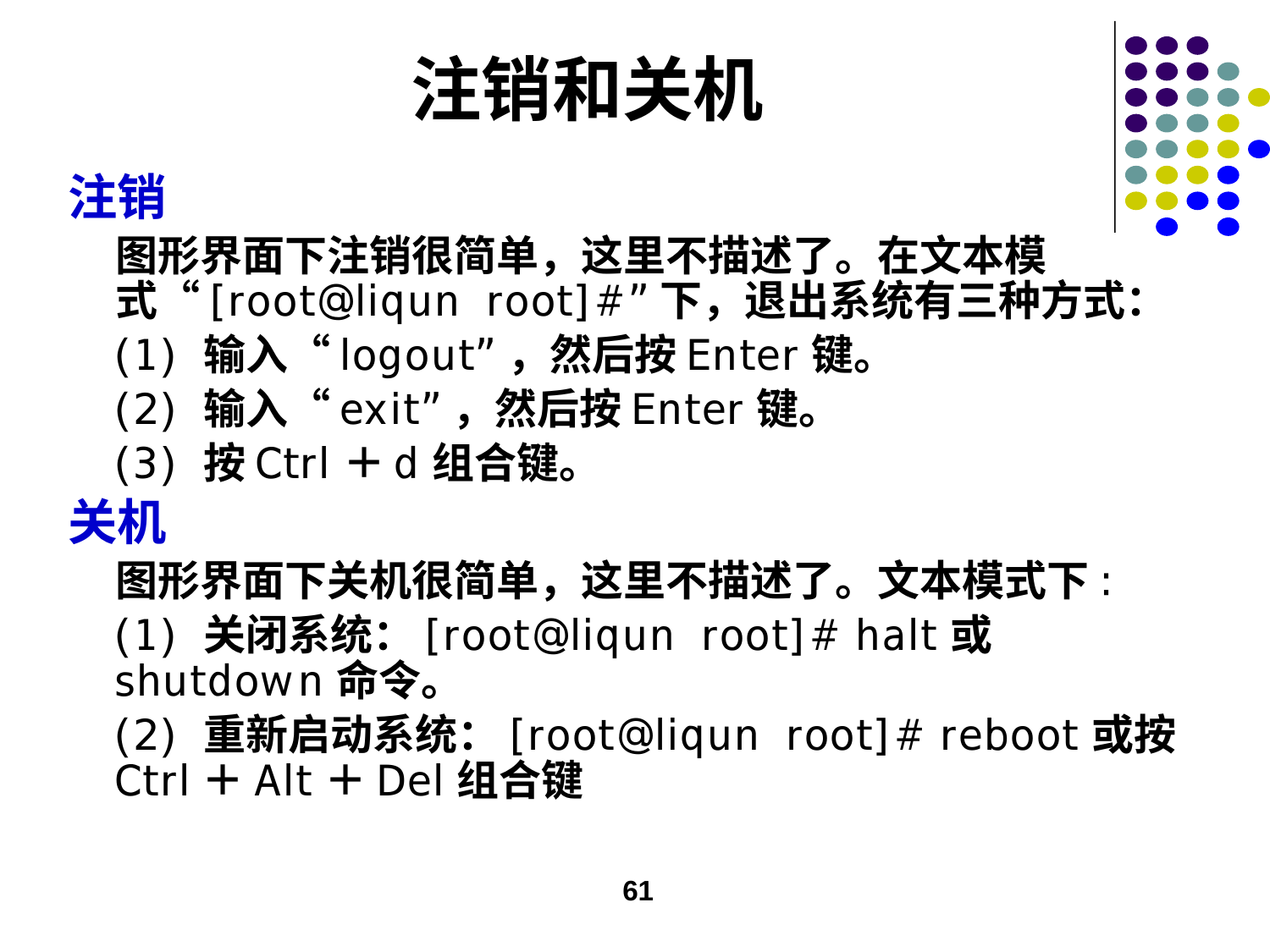

# 注销和关机
注销
  	图形界面下注销很简单，这里不描述了。在文本模式“[root@liqun  root]#”下，退出系统有三种方式：
	(1) 输入“logout”，然后按Enter键。
	(2) 输入“exit”，然后按Enter键。
	(3) 按Ctrl＋d组合键。
关机
  	图形界面下关机很简单，这里不描述了。文本模式下:
	(1) 关闭系统：[root@liqun  root]# halt或shutdown命令。
	(2) 重新启动系统：[root@liqun  root]# reboot或按Ctrl＋Alt＋Del组合键

61